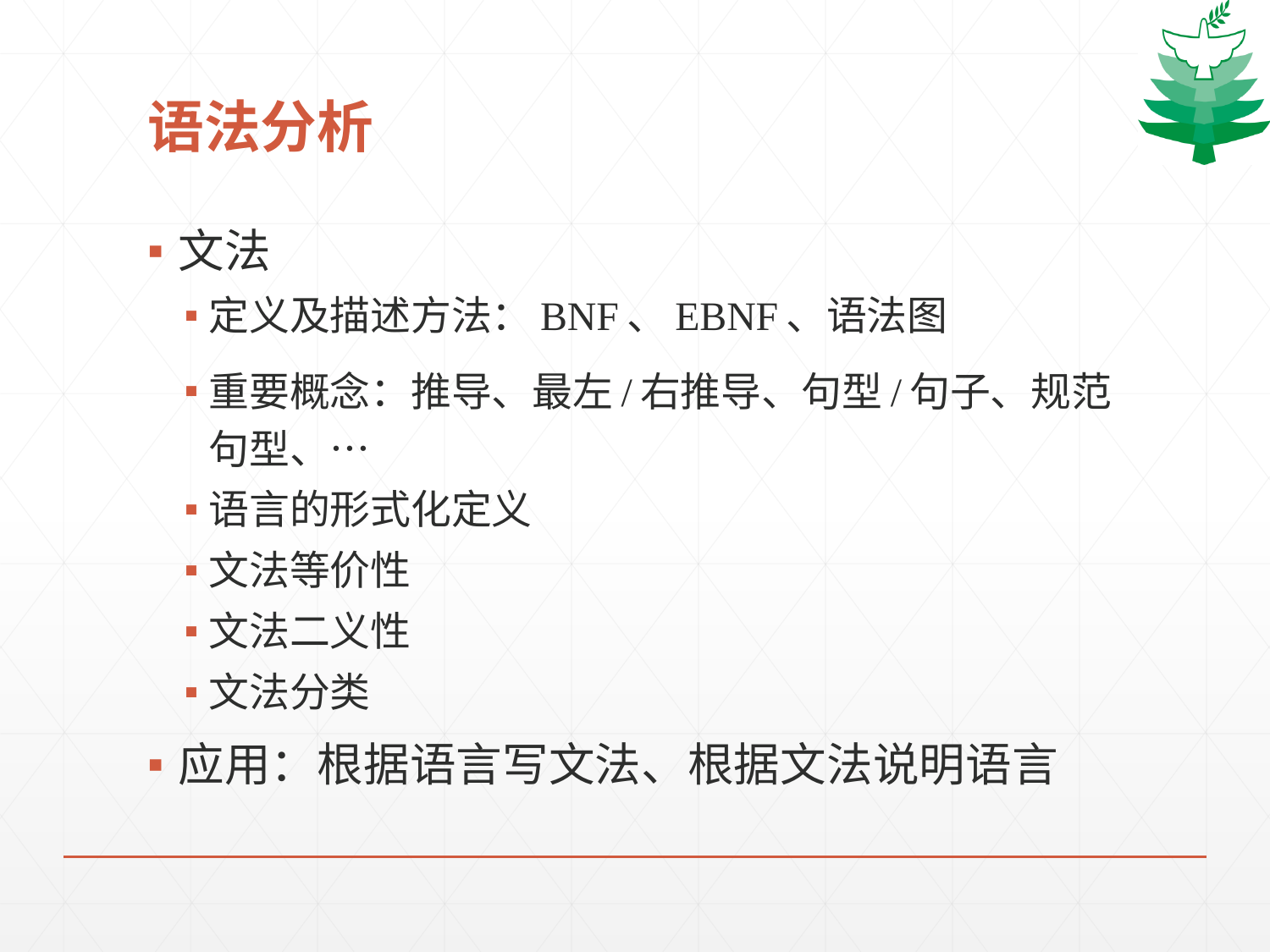

# 语法分析
文法
定义及描述方法：BNF、EBNF、语法图
重要概念：推导、最左/右推导、句型/句子、规范句型、…
语言的形式化定义
文法等价性
文法二义性
文法分类
应用：根据语言写文法、根据文法说明语言